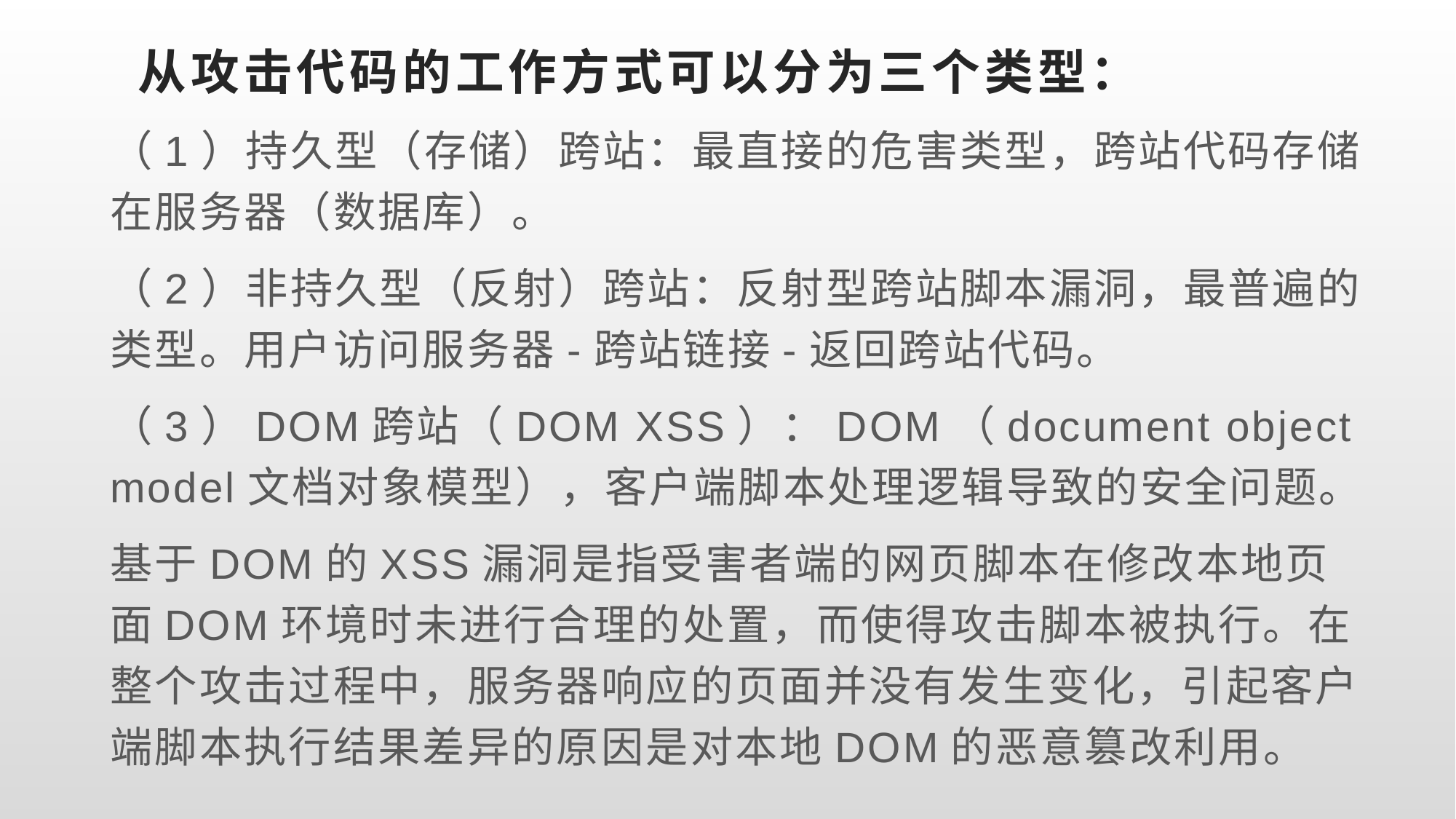

# 从攻击代码的工作方式可以分为三个类型：
（1）持久型（存储）跨站：最直接的危害类型，跨站代码存储在服务器（数据库）。
（2）非持久型（反射）跨站：反射型跨站脚本漏洞，最普遍的类型。用户访问服务器-跨站链接-返回跨站代码。
（3）DOM跨站（DOM XSS）：DOM（document object model文档对象模型），客户端脚本处理逻辑导致的安全问题。
基于DOM的XSS漏洞是指受害者端的网页脚本在修改本地页面DOM环境时未进行合理的处置，而使得攻击脚本被执行。在整个攻击过程中，服务器响应的页面并没有发生变化，引起客户端脚本执行结果差异的原因是对本地DOM的恶意篡改利用。